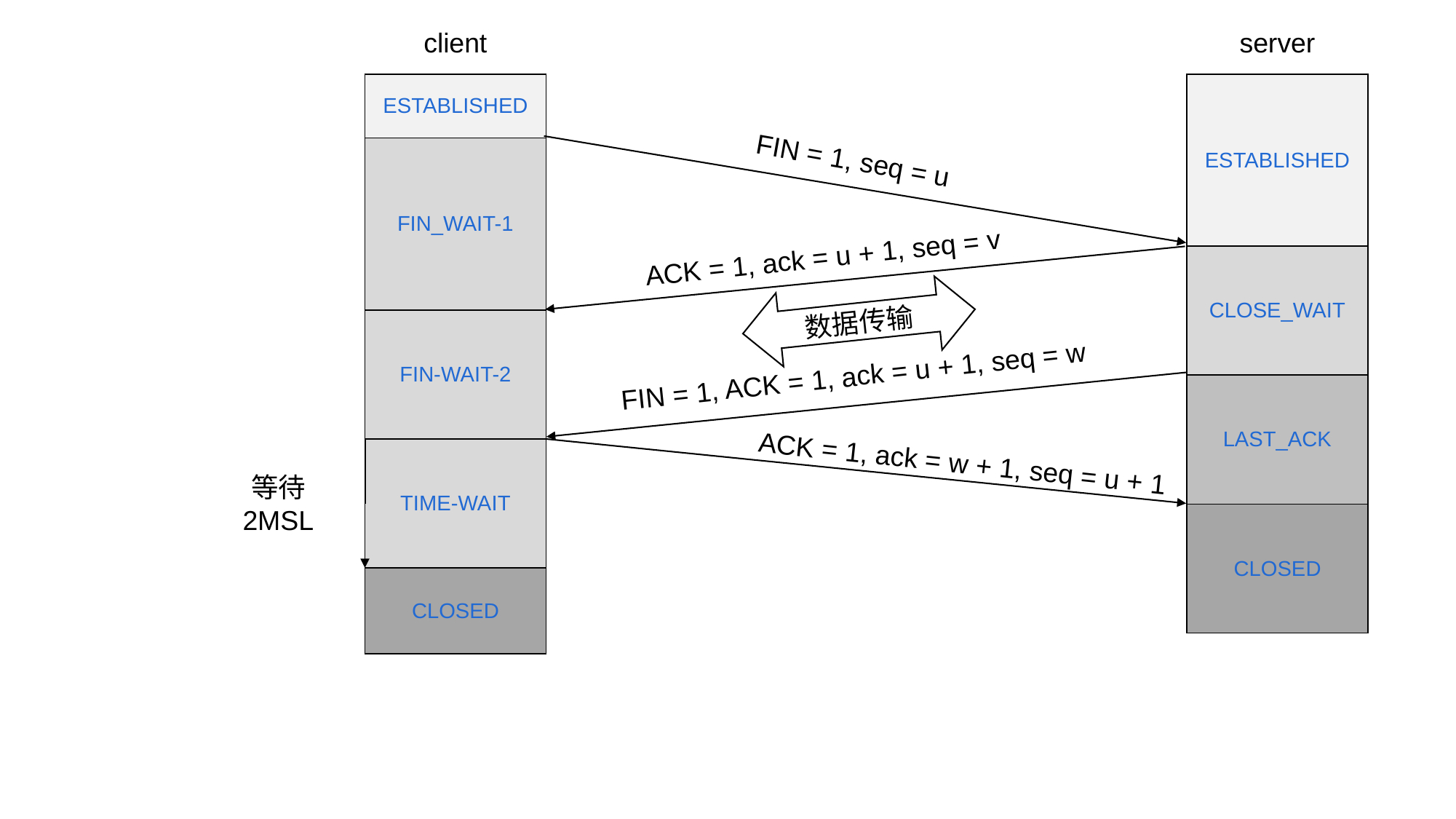

client
server
| ESTABLISHED |
| --- |
| FIN\_WAIT-1 |
| FIN-WAIT-2 |
| TIME-WAIT |
| CLOSED |
| ESTABLISHED |
| --- |
| CLOSE\_WAIT |
| LAST\_ACK |
| CLOSED |
FIN = 1, seq = u
ACK = 1, ack = u + 1, seq = v
数据传输
FIN = 1, ACK = 1, ack = u + 1, seq = w
ACK = 1, ack = w + 1, seq = u + 1
等待
2MSL